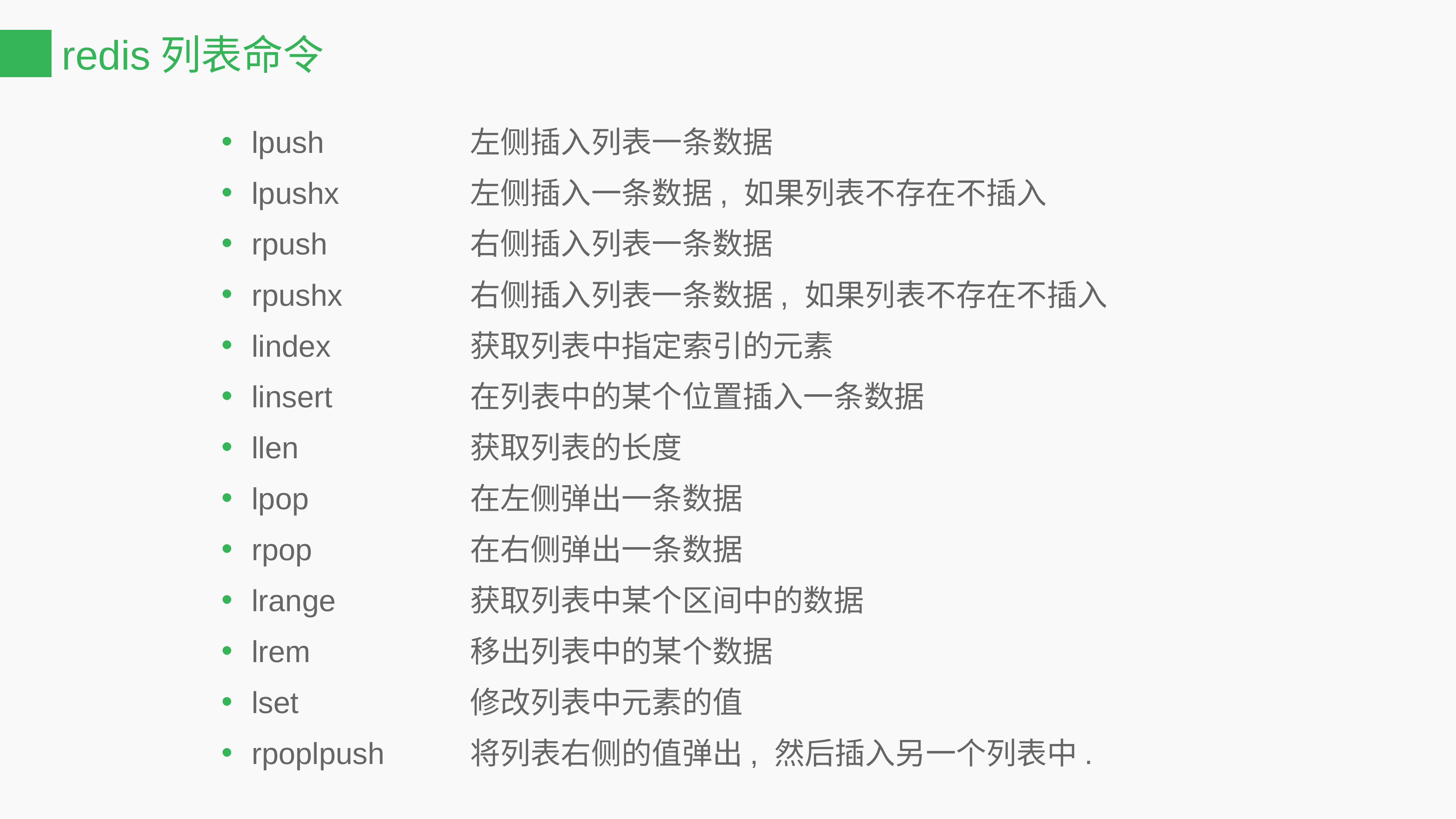

# redis列表命令
lpush			左侧插入列表一条数据
lpushx			左侧插入一条数据, 如果列表不存在不插入
rpush			右侧插入列表一条数据
rpushx			右侧插入列表一条数据, 如果列表不存在不插入
lindex			获取列表中指定索引的元素
linsert			在列表中的某个位置插入一条数据
llen				获取列表的长度
lpop			在左侧弹出一条数据
rpop			在右侧弹出一条数据
lrange			获取列表中某个区间中的数据
lrem			移出列表中的某个数据
lset				修改列表中元素的值
rpoplpush		将列表右侧的值弹出, 然后插入另一个列表中.